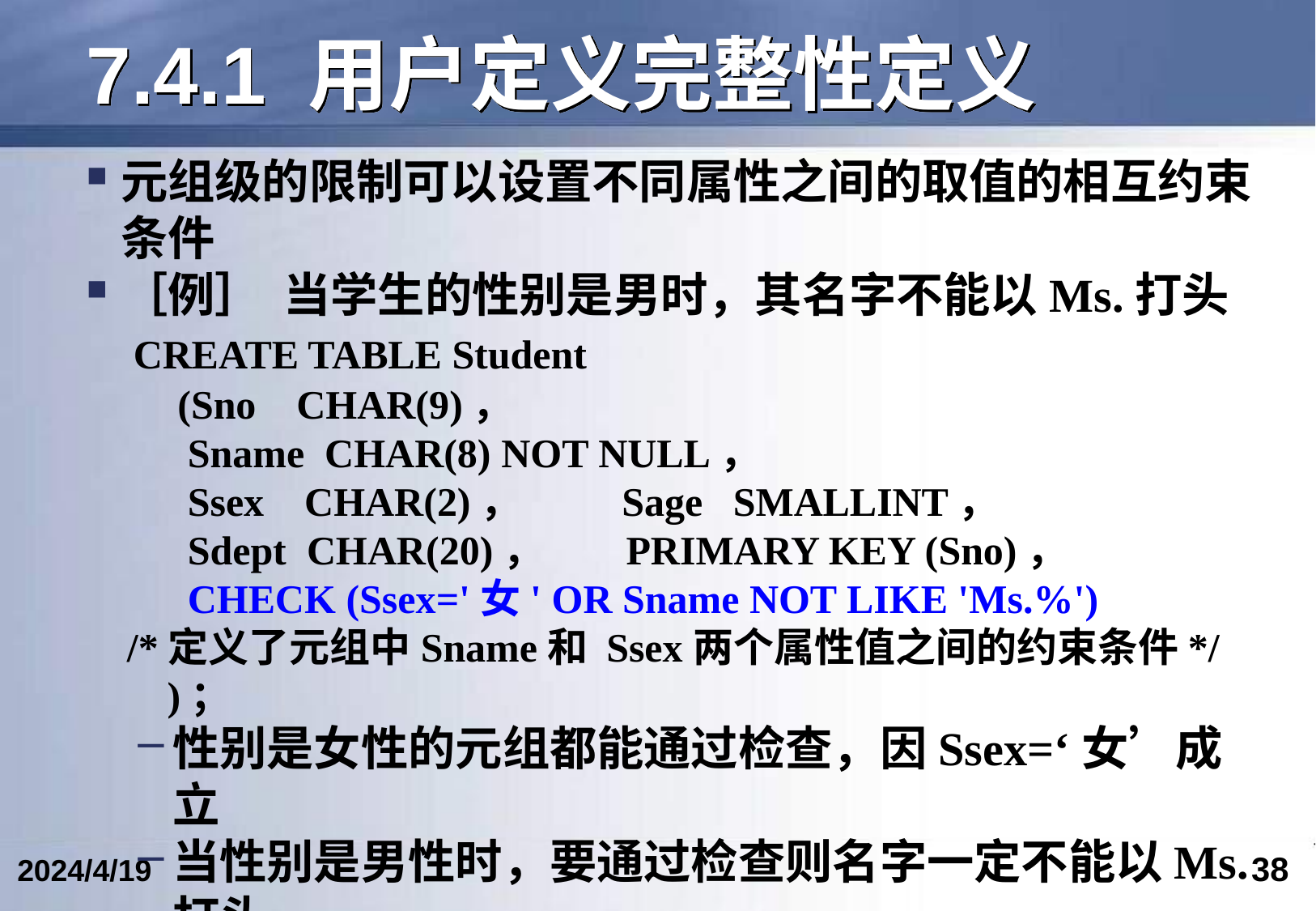

# 7.4.1 用户定义完整性定义
元组级的限制可以设置不同属性之间的取值的相互约束条件
［例］  当学生的性别是男时，其名字不能以Ms.打头
    CREATE TABLE Student
         (Sno    CHAR(9)，
          Sname  CHAR(8) NOT NULL，
          Ssex    CHAR(2)，          Sage   SMALLINT，
          Sdept  CHAR(20)，        PRIMARY KEY (Sno)，
          CHECK (Ssex='女' OR Sname NOT LIKE 'Ms.%')
    /*定义了元组中Sname和 Ssex两个属性值之间的约束条件*/
        )；
性别是女性的元组都能通过检查，因Ssex=‘女’成立
当性别是男性时，要通过检查则名字一定不能以Ms.打头
38
2024/4/19